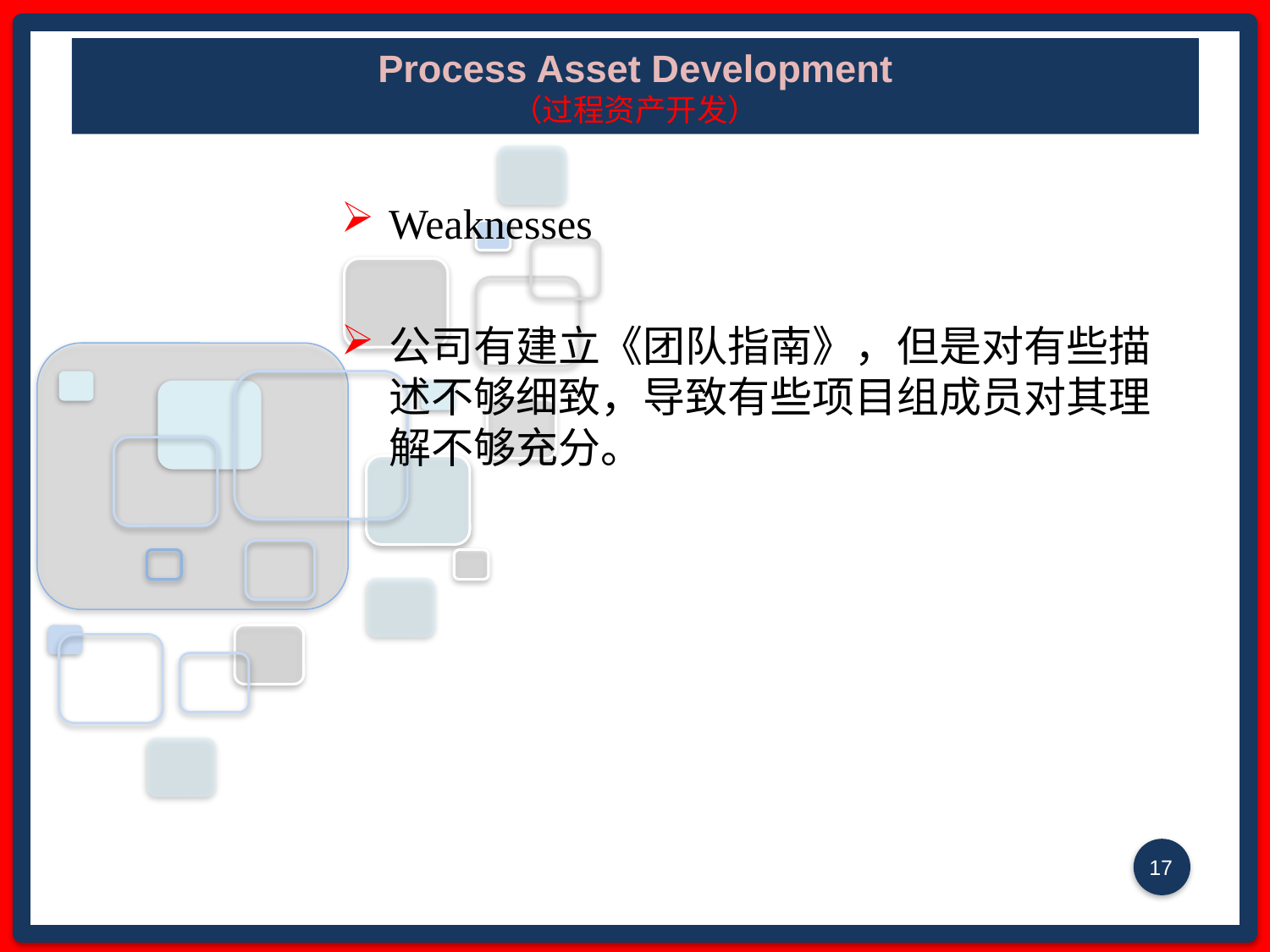

# Process Asset Development （过程资产开发）
Weaknesses

公司有建立《团队指南》，但是对有些描述不够细致，导致有些项目组成员对其理解不够充分。